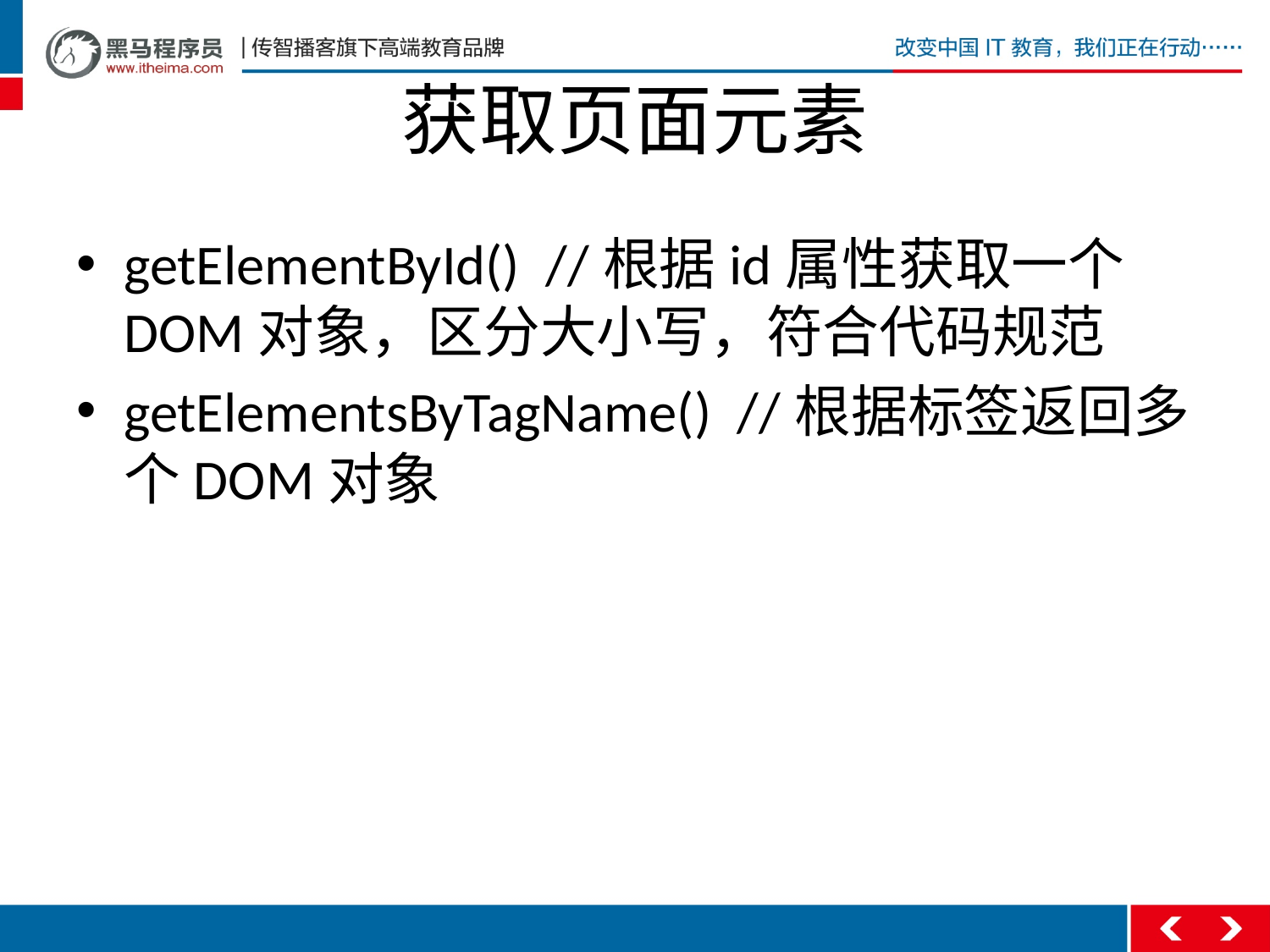

# 获取页面元素
getElementById()  //根据id属性获取一个DOM对象，区分大小写，符合代码规范
getElementsByTagName()  //根据标签返回多个DOM对象